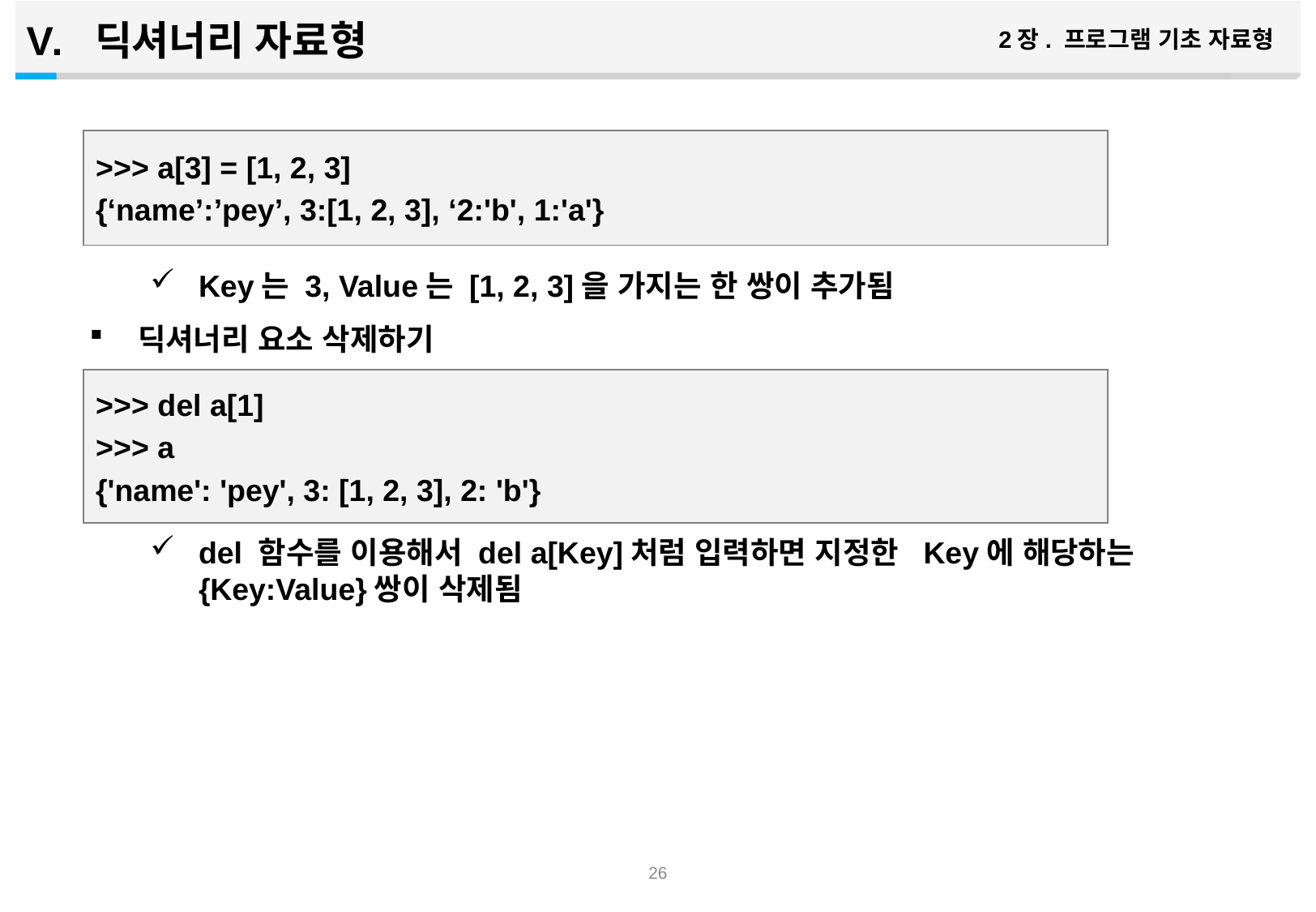

딕셔너리 자료형
2장. 프로그램 기초 자료형

Key는 3, Value는 [1, 2, 3]을 가지는 한 쌍이 추가됨
딕셔너리 요소 삭제하기

del 함수를 이용해서 del a[Key]처럼 입력하면 지정한  Key에 해당하는 {Key:Value}쌍이 삭제됨
>>> a[3] = [1, 2, 3]
{‘name’:’pey’, 3:[1, 2, 3], ‘2:'b', 1:'a'}
>>> del a[1]
>>> a
{'name': 'pey', 3: [1, 2, 3], 2: 'b'}
26